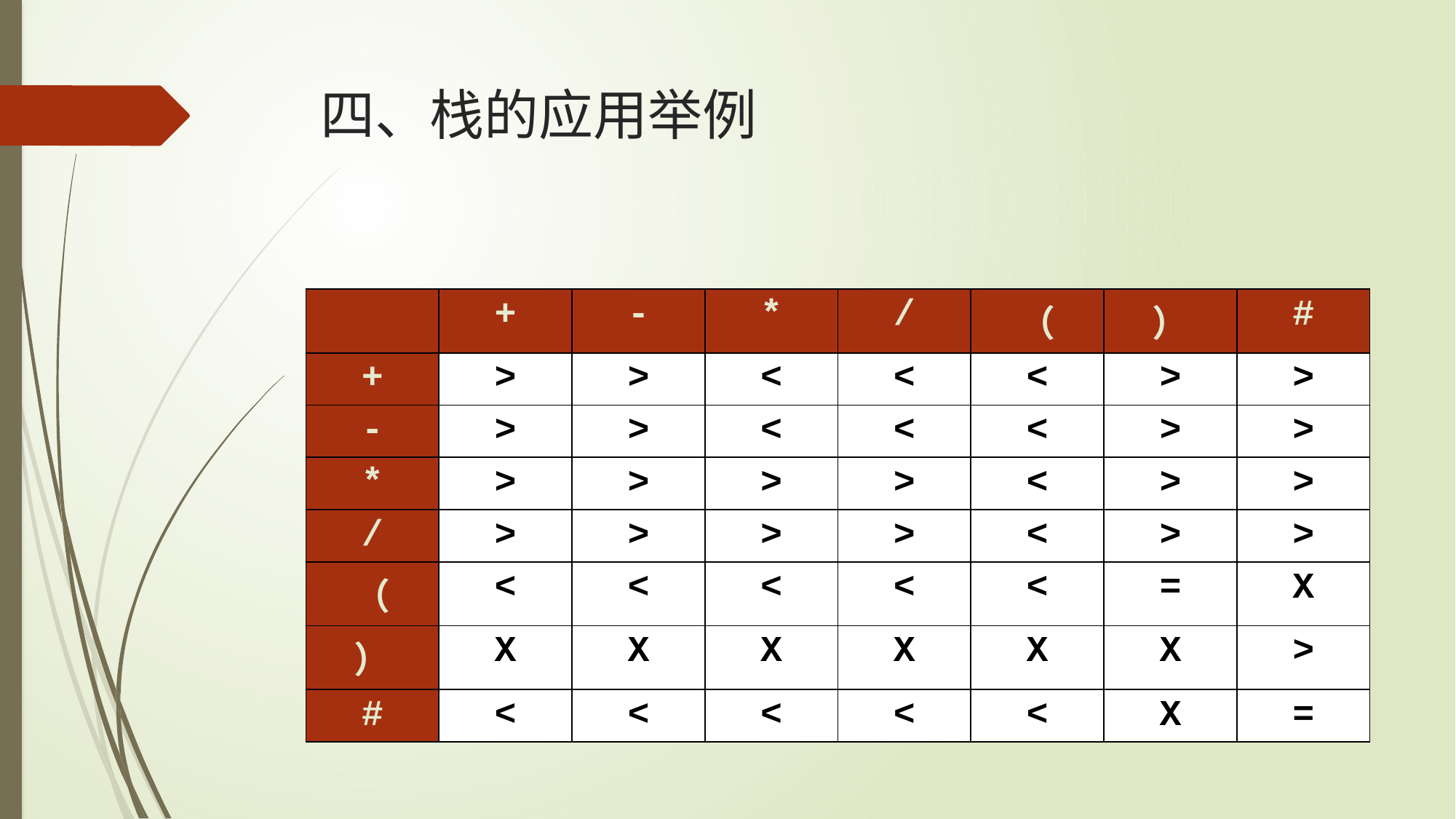

# 四、栈的应用举例
|  | + | - | \* | / | （ | ） | # |
| --- | --- | --- | --- | --- | --- | --- | --- |
| + | > | > | < | < | < | > | > |
| - | > | > | < | < | < | > | > |
| \* | > | > | > | > | < | > | > |
| / | > | > | > | > | < | > | > |
| （ | < | < | < | < | < | = | X |
| ） | X | X | X | X | X | X | > |
| # | < | < | < | < | < | X | = |